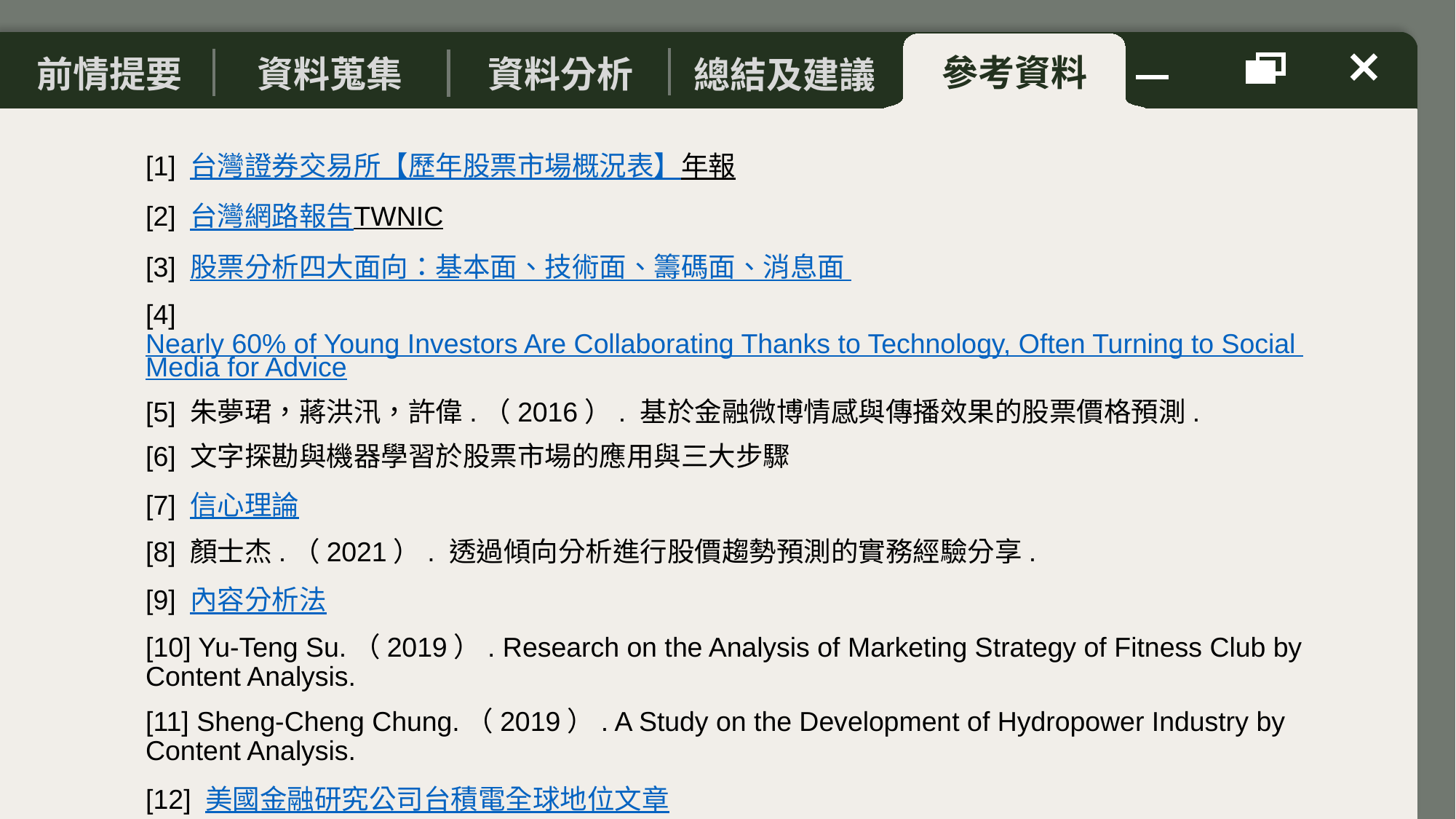

[1] 台灣證券交易所【歷年股票市場概況表】年報
[2] 台灣網路報告TWNIC
[3] 股票分析四大面向：基本面、技術面、籌碼面、消息面
[4] Nearly 60% of Young Investors Are Collaborating Thanks to Technology, Often Turning to Social Media for Advice
[5] 朱夢珺，蔣洪汛，許偉.（2016）. 基於金融微博情感與傳播效果的股票價格預測.
[6] 文字探勘與機器學習於股票市場的應用與三大步驟
[7] 信心理論
[8] 顏士杰.（2021）. 透過傾向分析進行股價趨勢預測的實務經驗分享.
[9] 內容分析法
[10] Yu-Teng Su.（2019）. Research on the Analysis of Marketing Strategy of Fitness Club by Content Analysis.
[11] Sheng-Cheng Chung.（2019）. A Study on the Development of Hydropower Industry by Content Analysis.
[12] 美國金融研究公司台積電全球地位文章